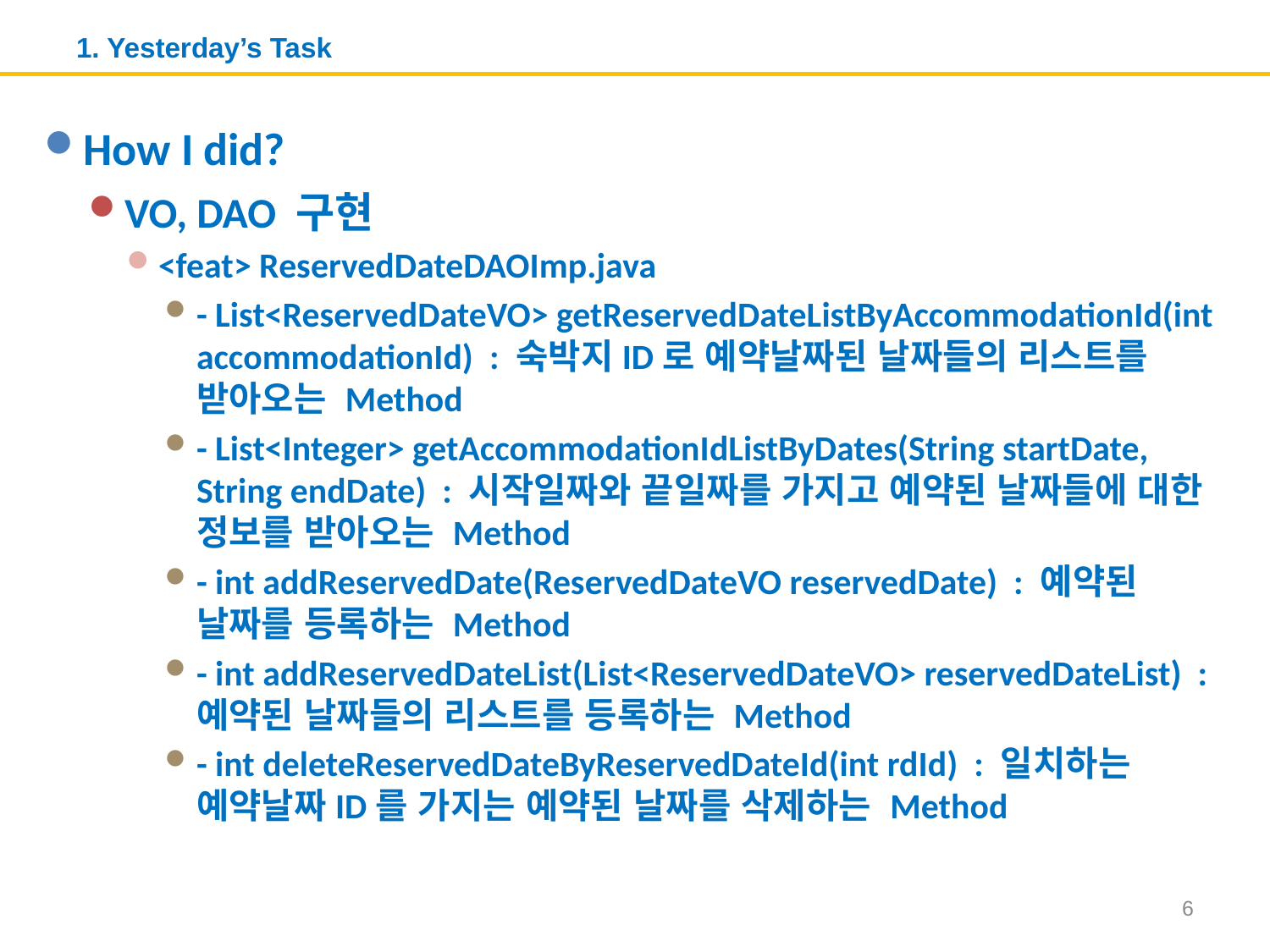

# 1. Yesterday’s Task
How I did?
VO, DAO 구현
<feat> ReservedDateDAOImp.java
- List<ReservedDateVO> getReservedDateListByAccommodationId(int accommodationId)  : 숙박지ID로 예약날짜된 날짜들의 리스트를 받아오는 Method
- List<Integer> getAccommodationIdListByDates(String startDate, String endDate)  : 시작일짜와 끝일짜를 가지고 예약된 날짜들에 대한 정보를 받아오는 Method
- int addReservedDate(ReservedDateVO reservedDate)  : 예약된 날짜를 등록하는 Method
- int addReservedDateList(List<ReservedDateVO> reservedDateList)  : 예약된 날짜들의 리스트를 등록하는 Method
- int deleteReservedDateByReservedDateId(int rdId)  : 일치하는 예약날짜ID를 가지는 예약된 날짜를 삭제하는 Method

6